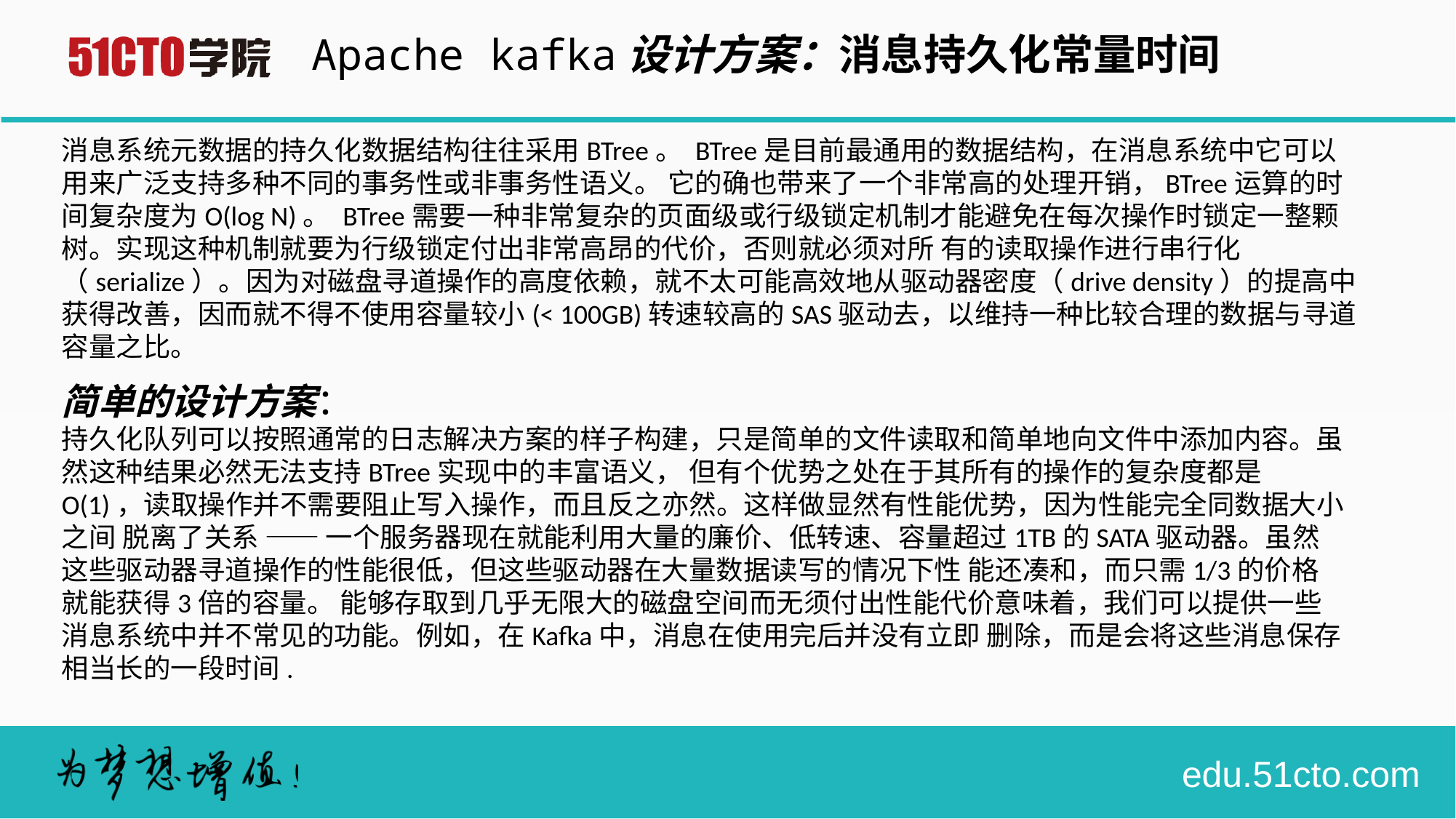

Apache kafka设计方案：消息持久化常量时间
消息系统元数据的持久化数据结构往往采用BTree。 BTree是目前最通用的数据结构，在消息系统中它可以用来广泛支持多种不同的事务性或非事务性语义。 它的确也带来了一个非常高的处理开销，BTree运算的时间复杂度为O(log N)。 BTree需要一种非常复杂的页面级或行级锁定机制才能避免在每次操作时锁定一整颗树。实现这种机制就要为行级锁定付出非常高昂的代价，否则就必须对所 有的读取操作进行串行化（serialize）。因为对磁盘寻道操作的高度依赖，就不太可能高效地从驱动器密度（drive density）的提高中获得改善，因而就不得不使用容量较小(< 100GB)转速较高的SAS驱动去，以维持一种比较合理的数据与寻道容量之比。

简单的设计方案：
持久化队列可以按照通常的日志解决方案的样子构建，只是简单的文件读取和简单地向文件中添加内容。虽然这种结果必然无法支持BTree实现中的丰富语义， 但有个优势之处在于其所有的操作的复杂度都是O(1)，读取操作并不需要阻止写入操作，而且反之亦然。这样做显然有性能优势，因为性能完全同数据大小之间 脱离了关系 —— 一个服务器现在就能利用大量的廉价、低转速、容量超过1TB的SATA驱动器。虽然这些驱动器寻道操作的性能很低，但这些驱动器在大量数据读写的情况下性 能还凑和，而只需1/3的价格就能获得3倍的容量。 能够存取到几乎无限大的磁盘空间而无须付出性能代价意味着，我们可以提供一些消息系统中并不常见的功能。例如，在Kafka中，消息在使用完后并没有立即 删除，而是会将这些消息保存相当长的一段时间.